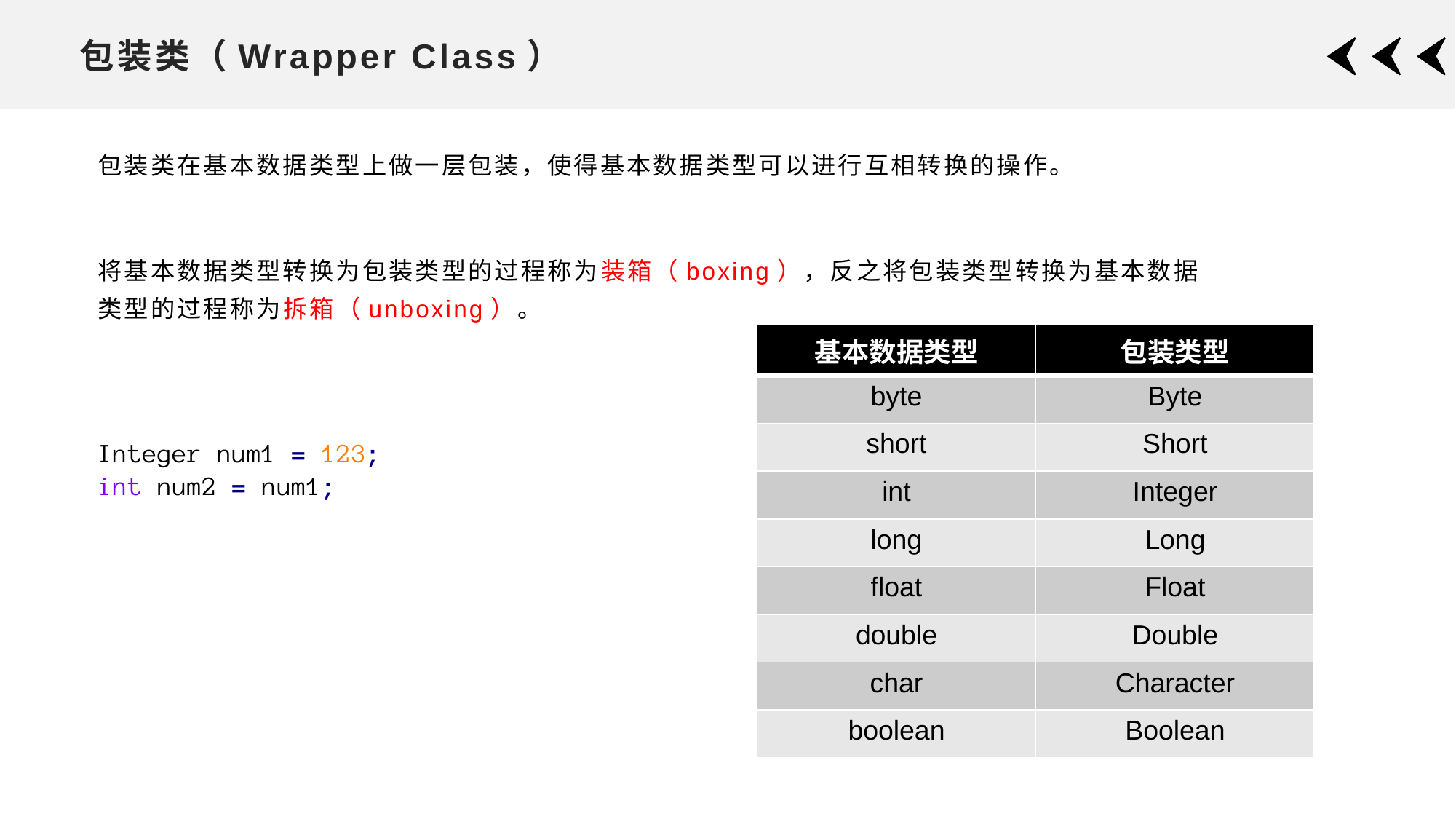

# 包装类（Wrapper Class）
包装类在基本数据类型上做一层包装，使得基本数据类型可以进行互相转换的操作。

将基本数据类型转换为包装类型的过程称为装箱（boxing），反之将包装类型转换为基本数据类型的过程称为拆箱（unboxing）。
| 基本数据类型 | 包装类型 |
| --- | --- |
| byte | Byte |
| short | Short |
| int | Integer |
| long | Long |
| float | Float |
| double | Double |
| char | Character |
| boolean | Boolean |
Integer num1 = 123;
int num2 = num1;